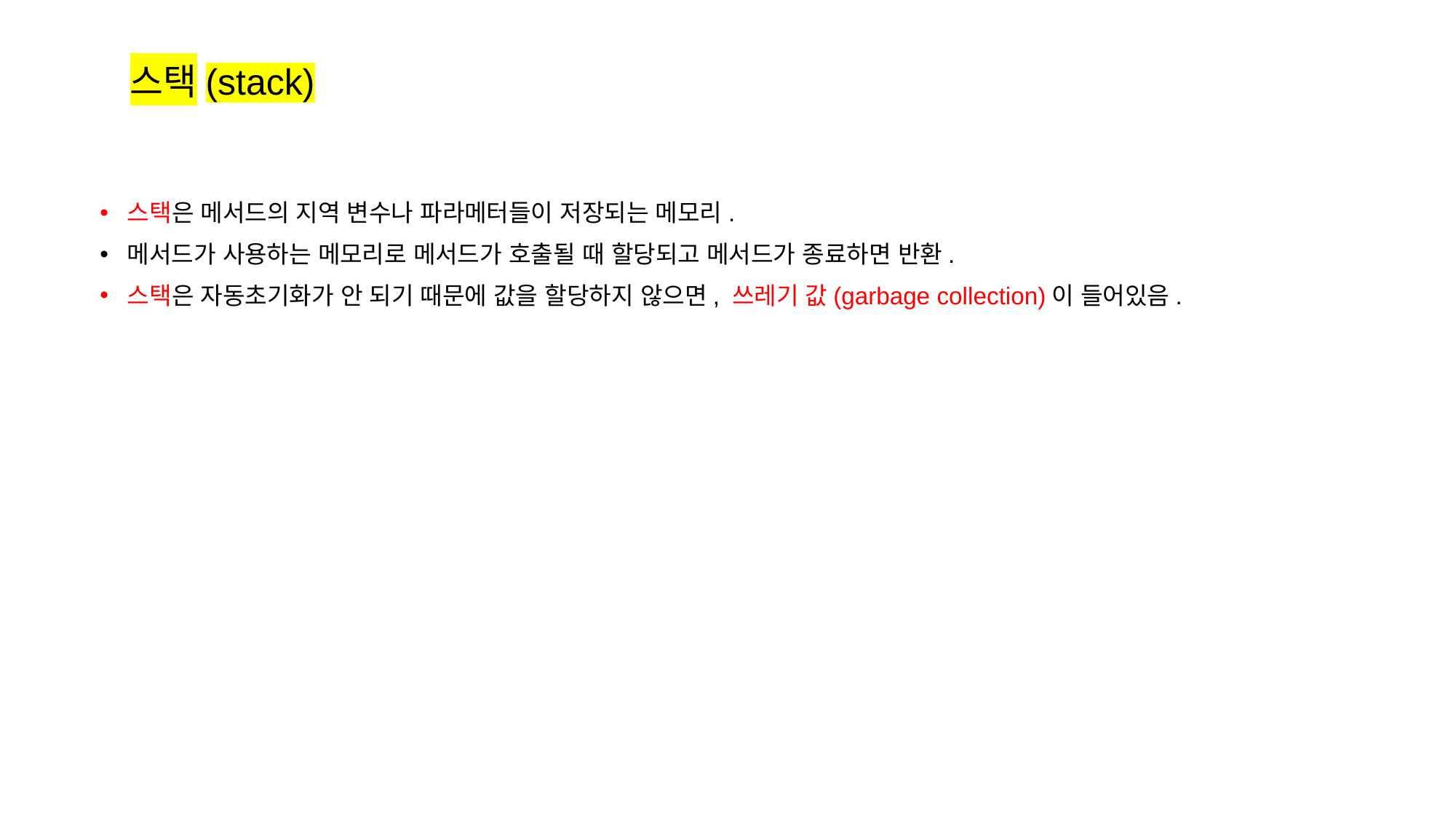

# 스택(stack)

스택은 메서드의 지역 변수나 파라메터들이 저장되는 메모리.
메서드가 사용하는 메모리로 메서드가 호출될 때 할당되고 메서드가 종료하면 반환.
스택은 자동초기화가 안 되기 때문에 값을 할당하지 않으면, 쓰레기 값(garbage collection)이 들어있음.